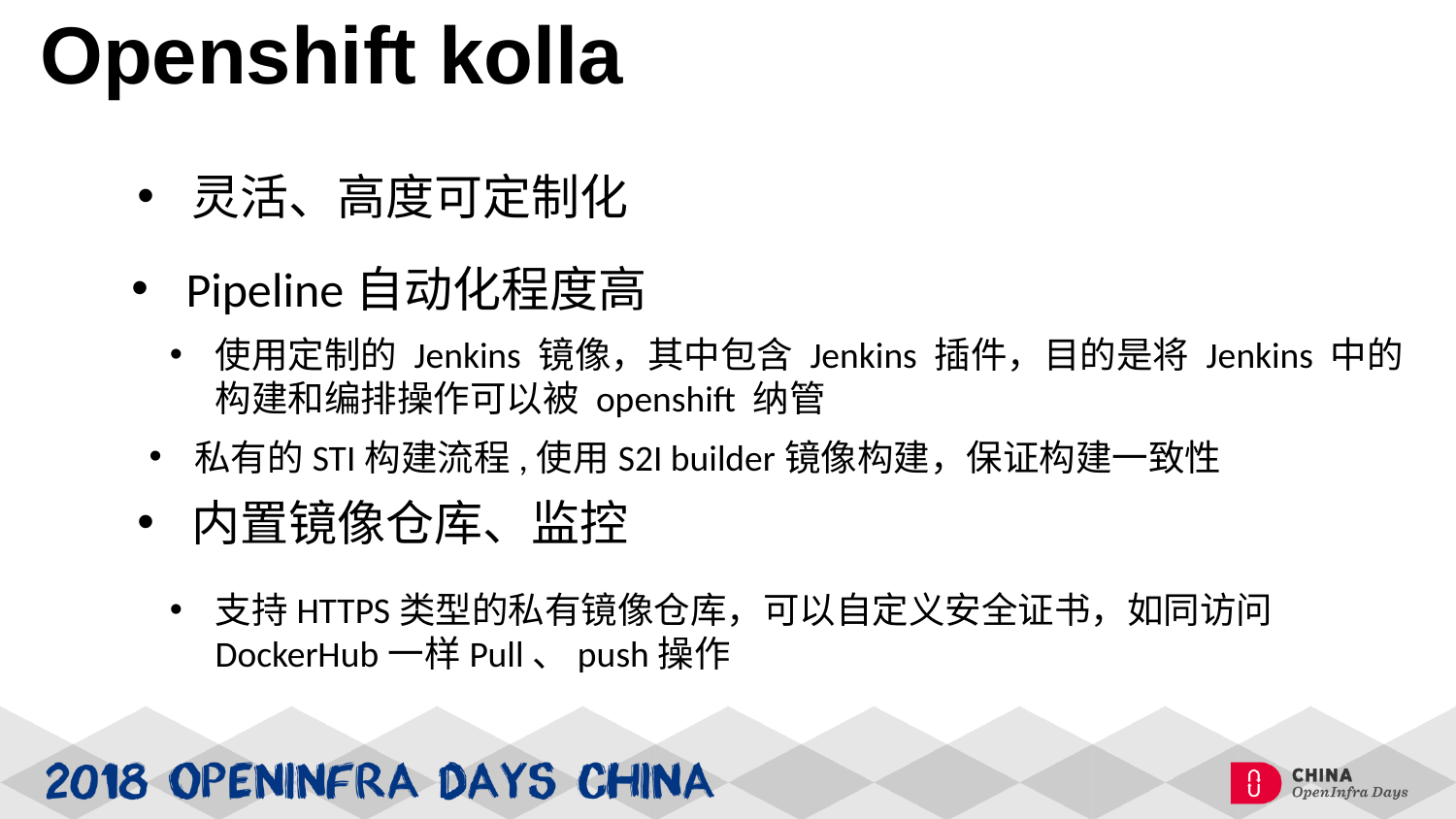

Openshift kolla
灵活、高度可定制化
Pipeline自动化程度高
使用定制的 Jenkins 镜像，其中包含 Jenkins 插件，目的是将 Jenkins 中的构建和编排操作可以被 openshift 纳管
私有的STI构建流程,使用S2I builder镜像构建，保证构建一致性
内置镜像仓库、监控
支持HTTPS类型的私有镜像仓库，可以自定义安全证书，如同访问DockerHub一样Pull、push操作